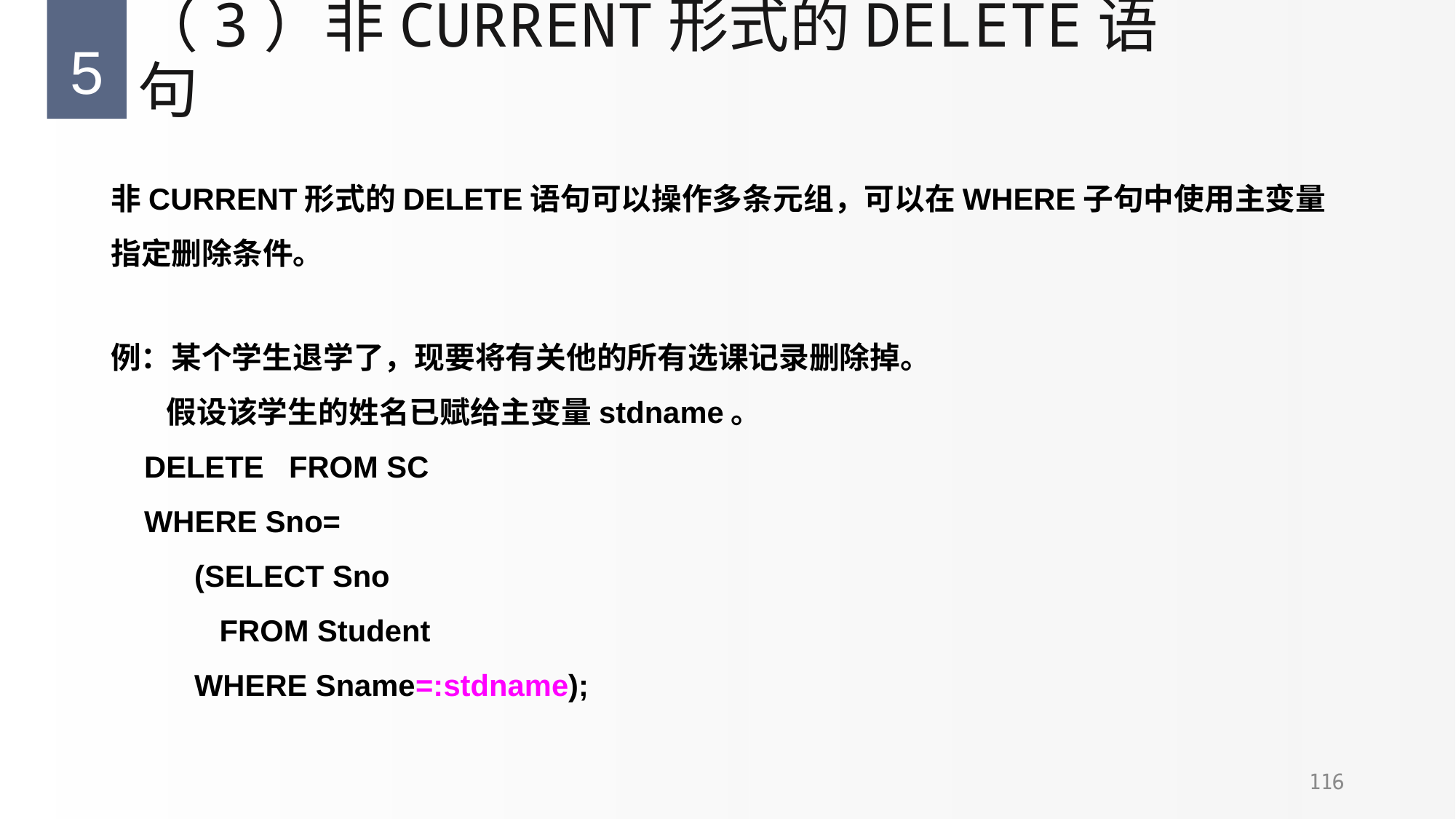

# （3）非CURRENT形式的DELETE语句
非CURRENT形式的DELETE语句可以操作多条元组，可以在WHERE子句中使用主变量指定删除条件。
例：某个学生退学了，现要将有关他的所有选课记录删除掉。
       假设该学生的姓名已赋给主变量stdname。
    DELETE   FROM SC
    WHERE Sno=
          (SELECT Sno
             FROM Student
          WHERE Sname=:stdname);
116